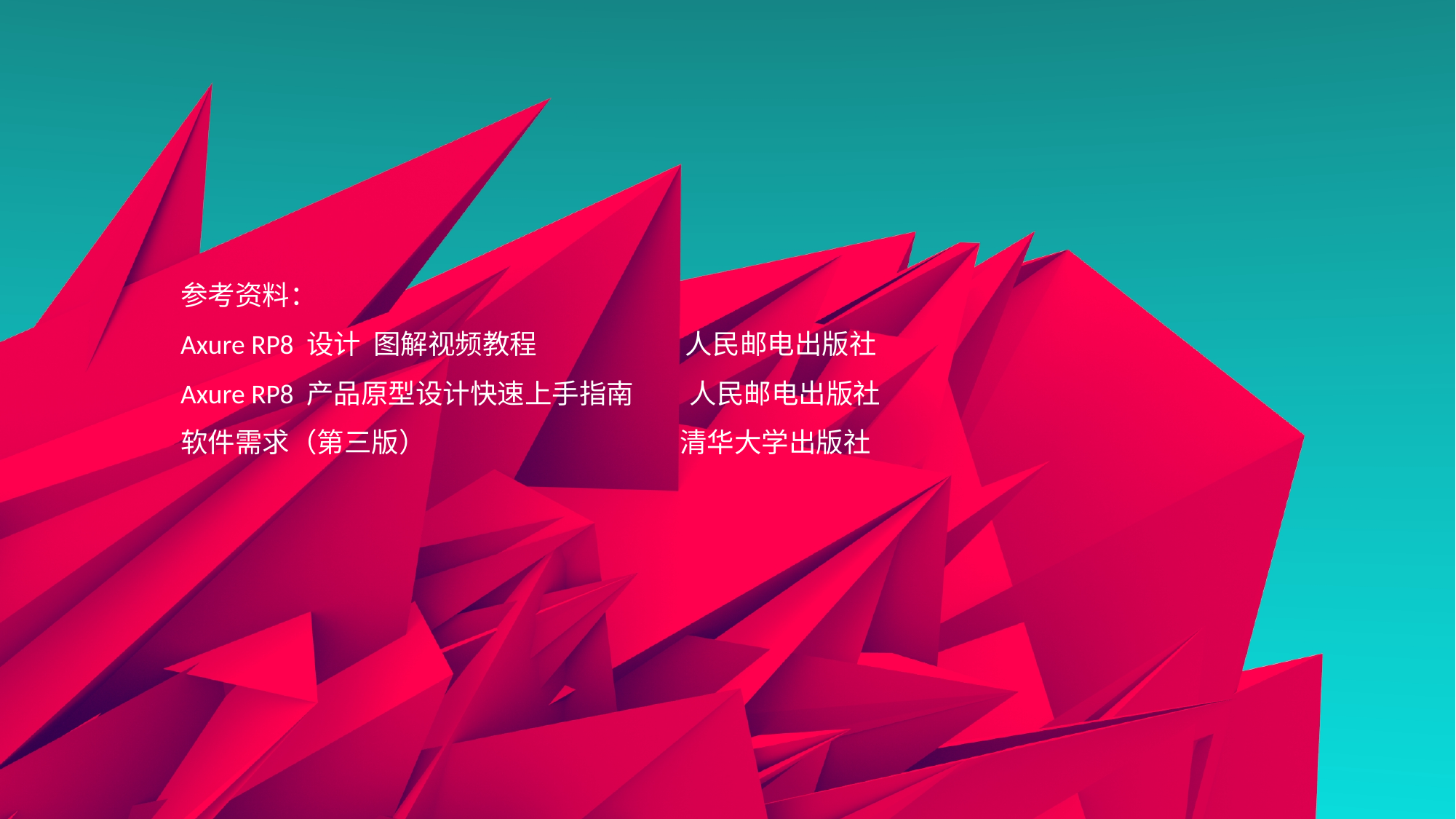

参考资料：
Axure RP8 设计  图解视频教程                        人民邮电出版社
Axure RP8 产品原型设计快速上手指南         人民邮电出版社
软件需求（第三版）                                         清华大学出版社